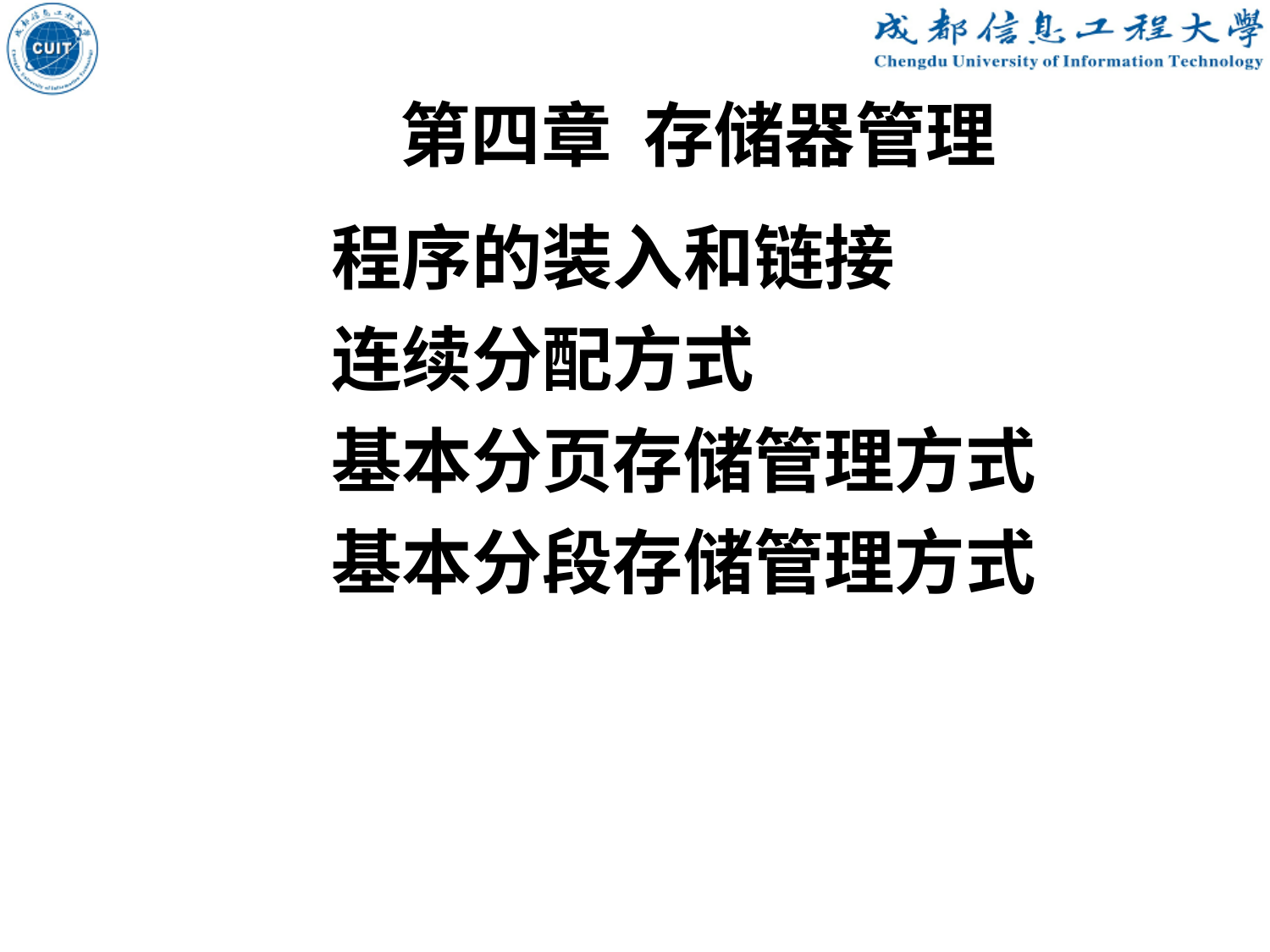

第四章  存储器管理
程序的装入和链接
连续分配方式
基本分页存储管理方式
基本分段存储管理方式